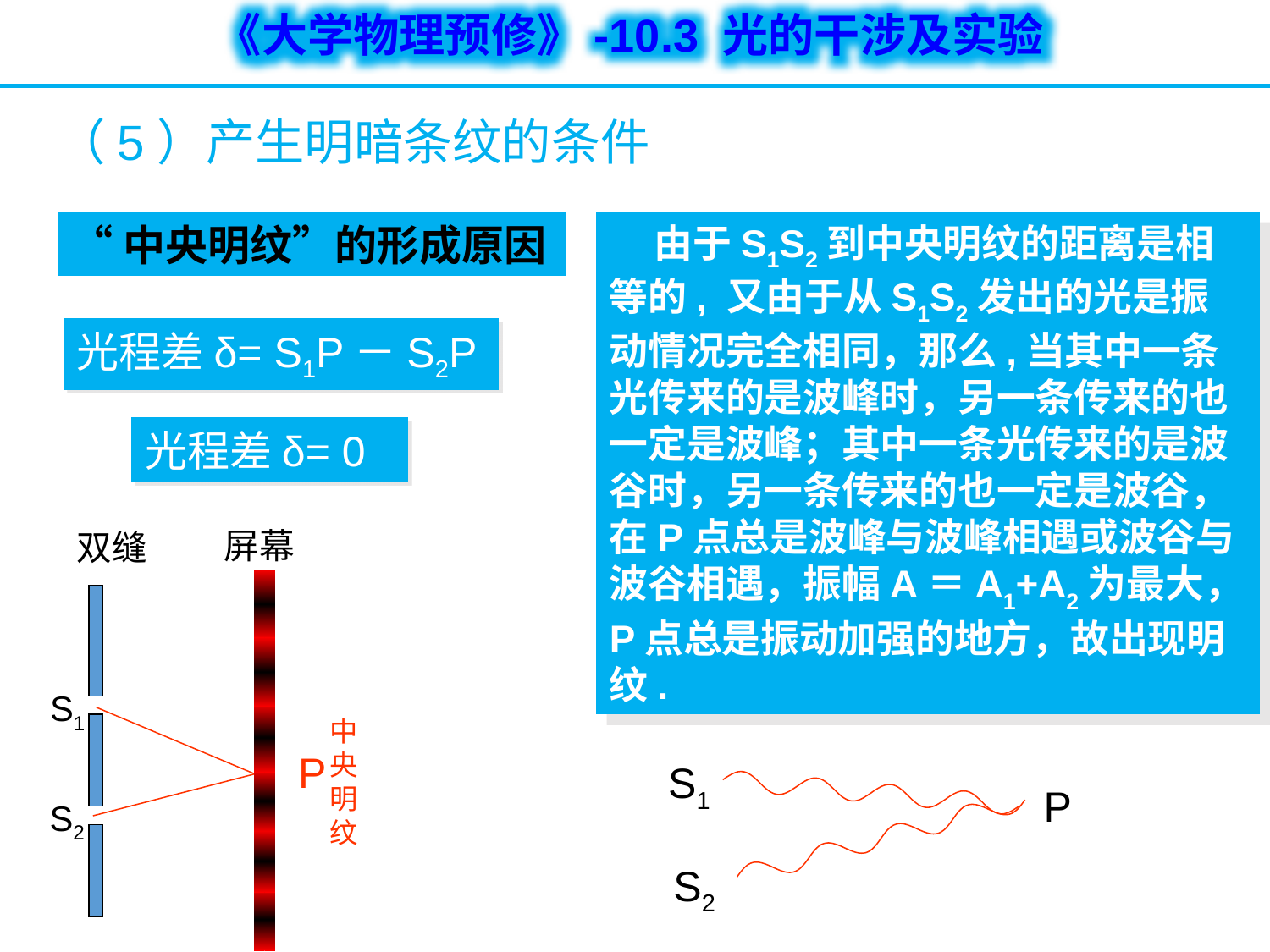

（5）产生明暗条纹的条件
“中央明纹”的形成原因
    由于S1S2到中央明纹的距离是相等的, 又由于从S1S2发出的光是振动情况完全相同，那么,当其中一条光传来的是波峰时，另一条传来的也一定是波峰；其中一条光传来的是波谷时，另一条传来的也一定是波谷，在P点总是波峰与波峰相遇或波谷与波谷相遇，振幅A＝A1+A2为最大，P点总是振动加强的地方，故出现明纹.
光程差δ= S1P－S2P
光程差δ= 0
屏幕
双缝

S1

P
中央明纹
S1
P

S2

S2